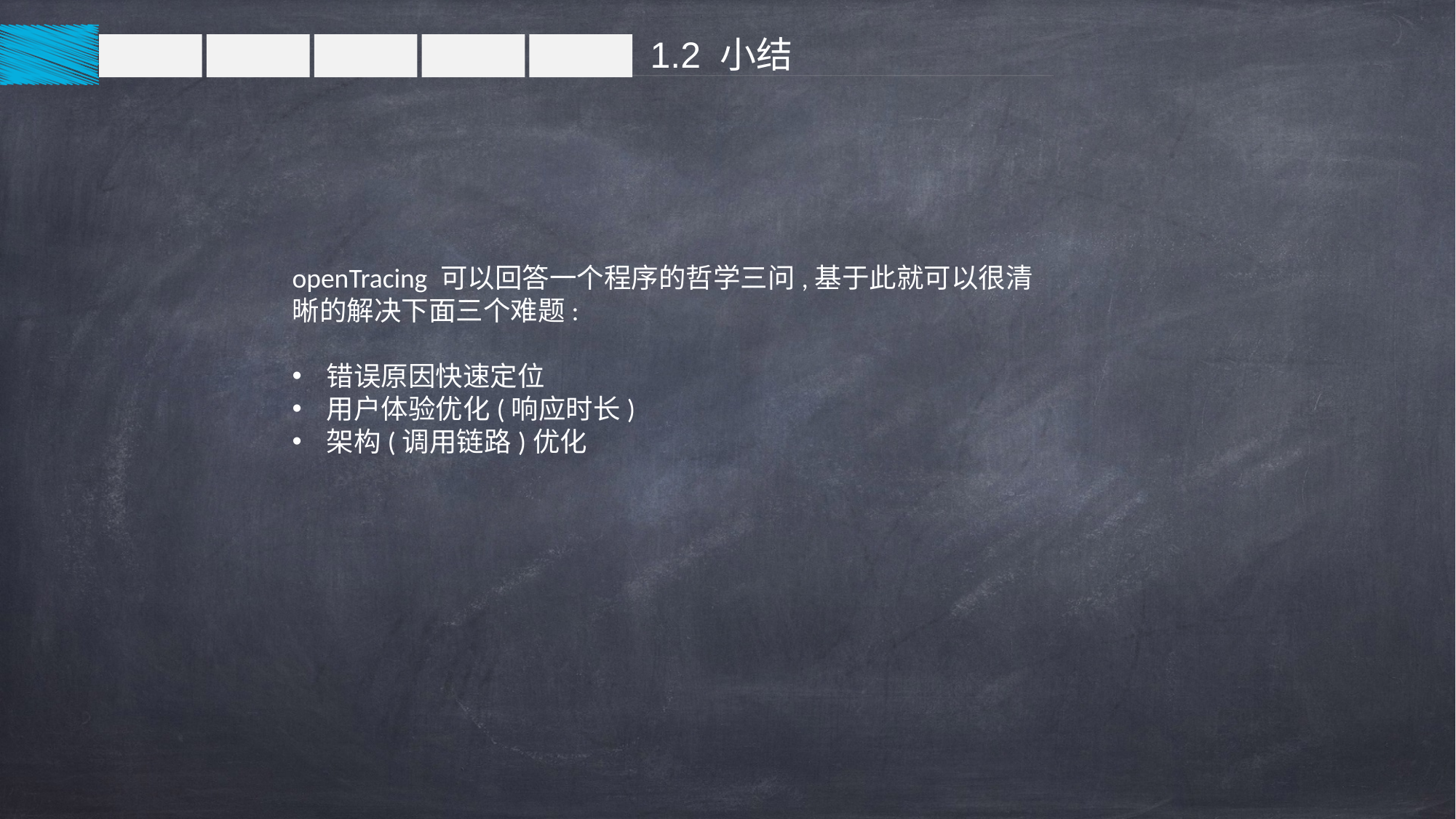

1.2 小结

openTracing 可以回答一个程序的哲学三问,基于此就可以很清晰的解决下面三个难题:

错误原因快速定位
用户体验优化(响应时长)
架构(调用链路)优化